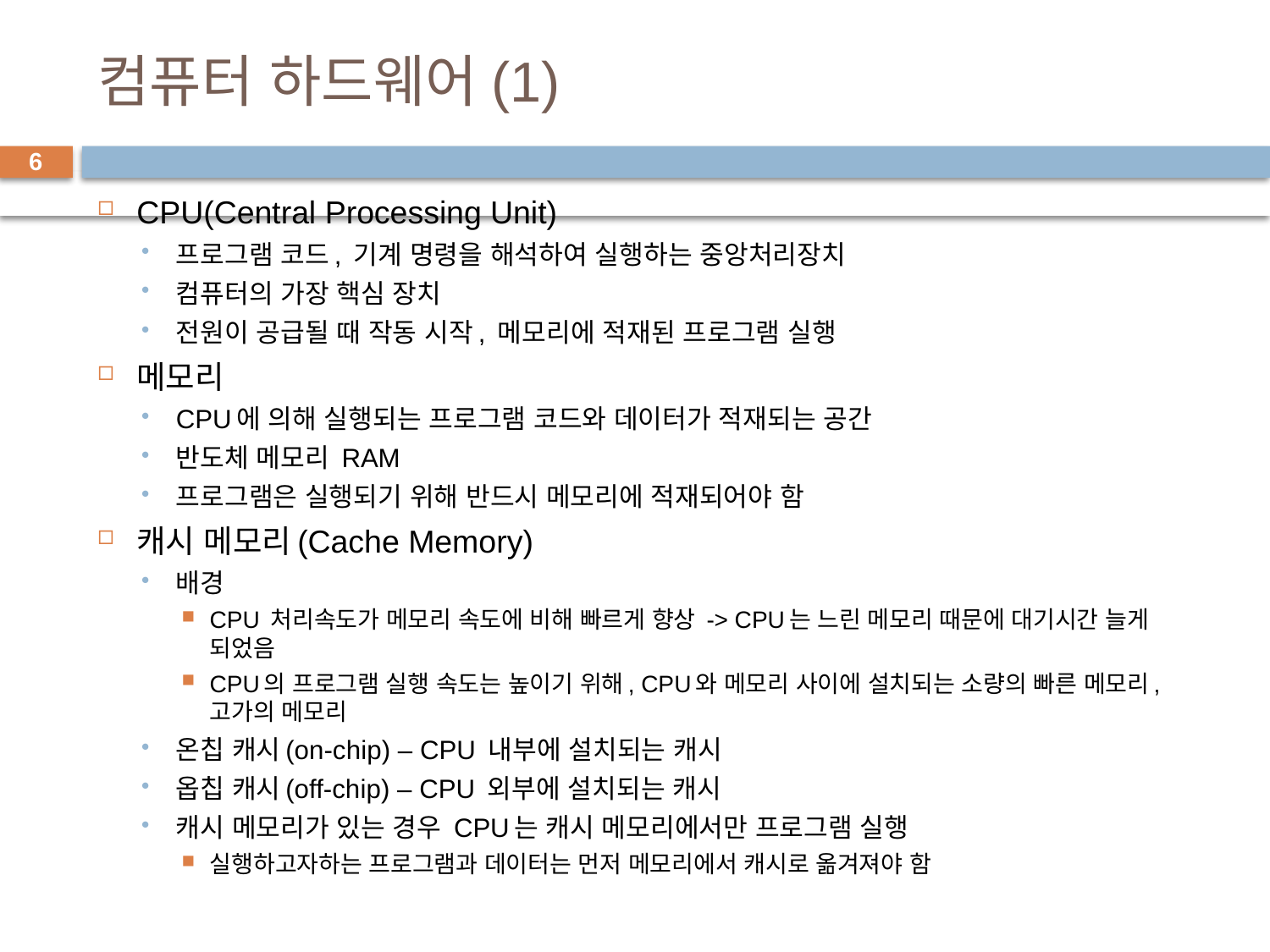

# 컴퓨터 하드웨어(1)
6
CPU(Central Processing Unit)
프로그램 코드, 기계 명령을 해석하여 실행하는 중앙처리장치
컴퓨터의 가장 핵심 장치
전원이 공급될 때 작동 시작, 메모리에 적재된 프로그램 실행
메모리
CPU에 의해 실행되는 프로그램 코드와 데이터가 적재되는 공간
반도체 메모리 RAM
프로그램은 실행되기 위해 반드시 메모리에 적재되어야 함
캐시 메모리(Cache Memory)
배경
CPU 처리속도가 메모리 속도에 비해 빠르게 향상 -> CPU는 느린 메모리 때문에 대기시간 늘게 되었음
CPU의 프로그램 실행 속도는 높이기 위해, CPU와 메모리 사이에 설치되는 소량의 빠른 메모리, 고가의 메모리
온칩 캐시(on-chip) – CPU 내부에 설치되는 캐시
옵칩 캐시(off-chip) – CPU 외부에 설치되는 캐시
캐시 메모리가 있는 경우 CPU는 캐시 메모리에서만 프로그램 실행
실행하고자하는 프로그램과 데이터는 먼저 메모리에서 캐시로 옮겨져야 함